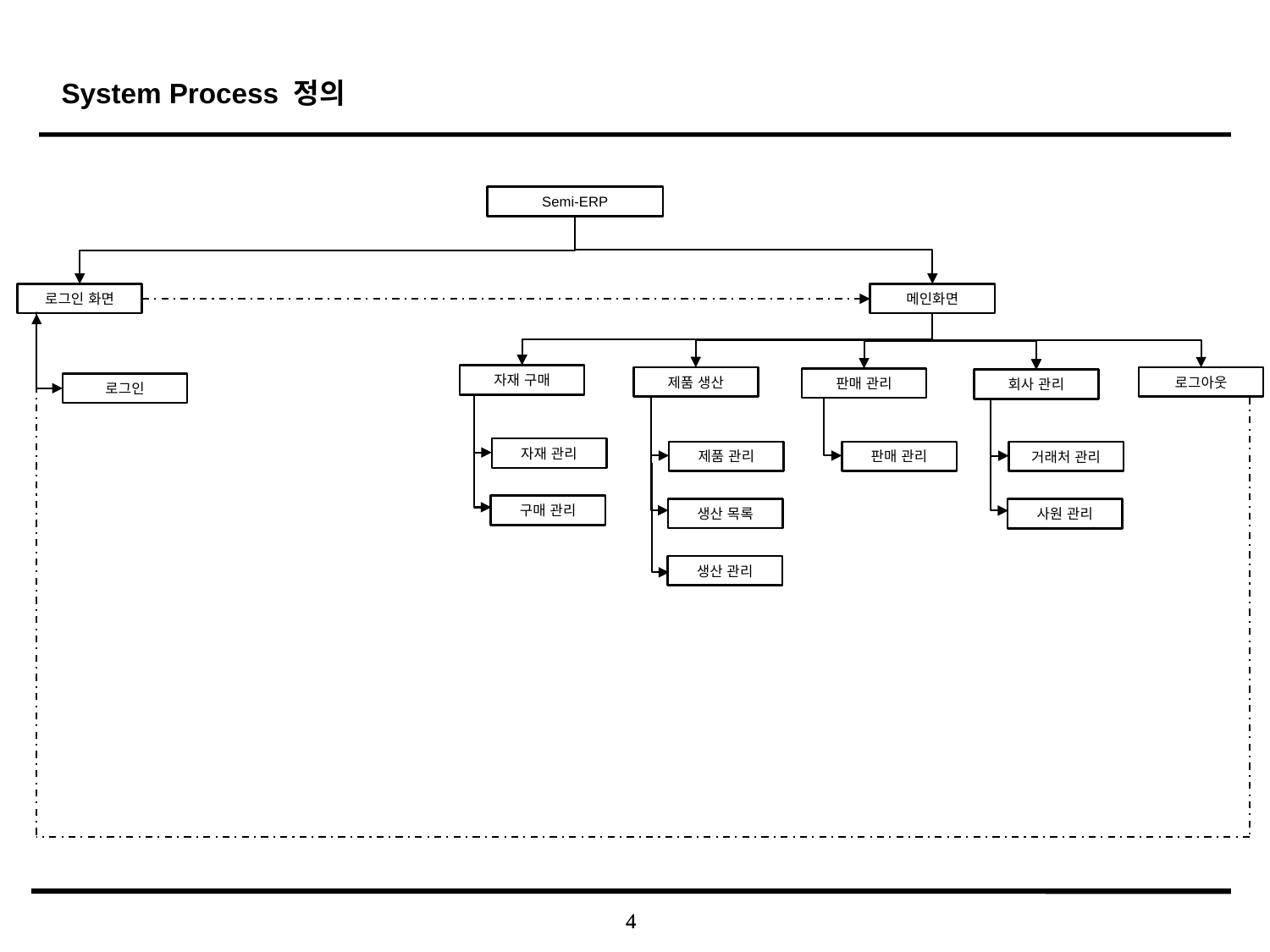

# System Process 정의
Semi-ERP
메인화면
자재 구매
제품 생산
로그아웃
판매 관리
회사 관리
로그인
자재 관리
제품 관리
판매 관리
거래처 관리
구매 관리
생산 목록
사원 관리
생산 관리
로그인 화면